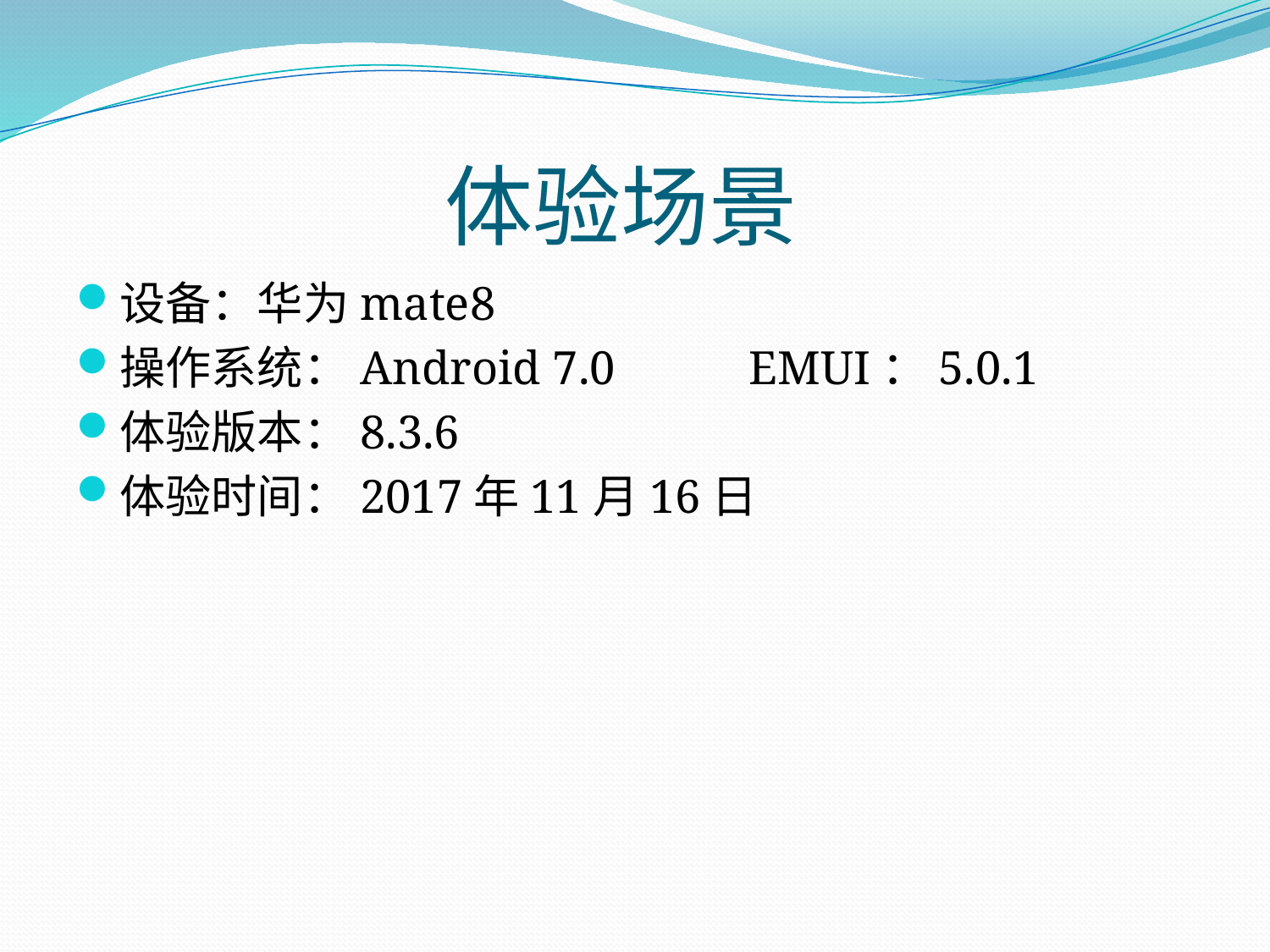

# 体验场景
设备：华为mate8
操作系统：Android 7.0		EMUI：5.0.1
体验版本：8.3.6
体验时间：2017年11月16日